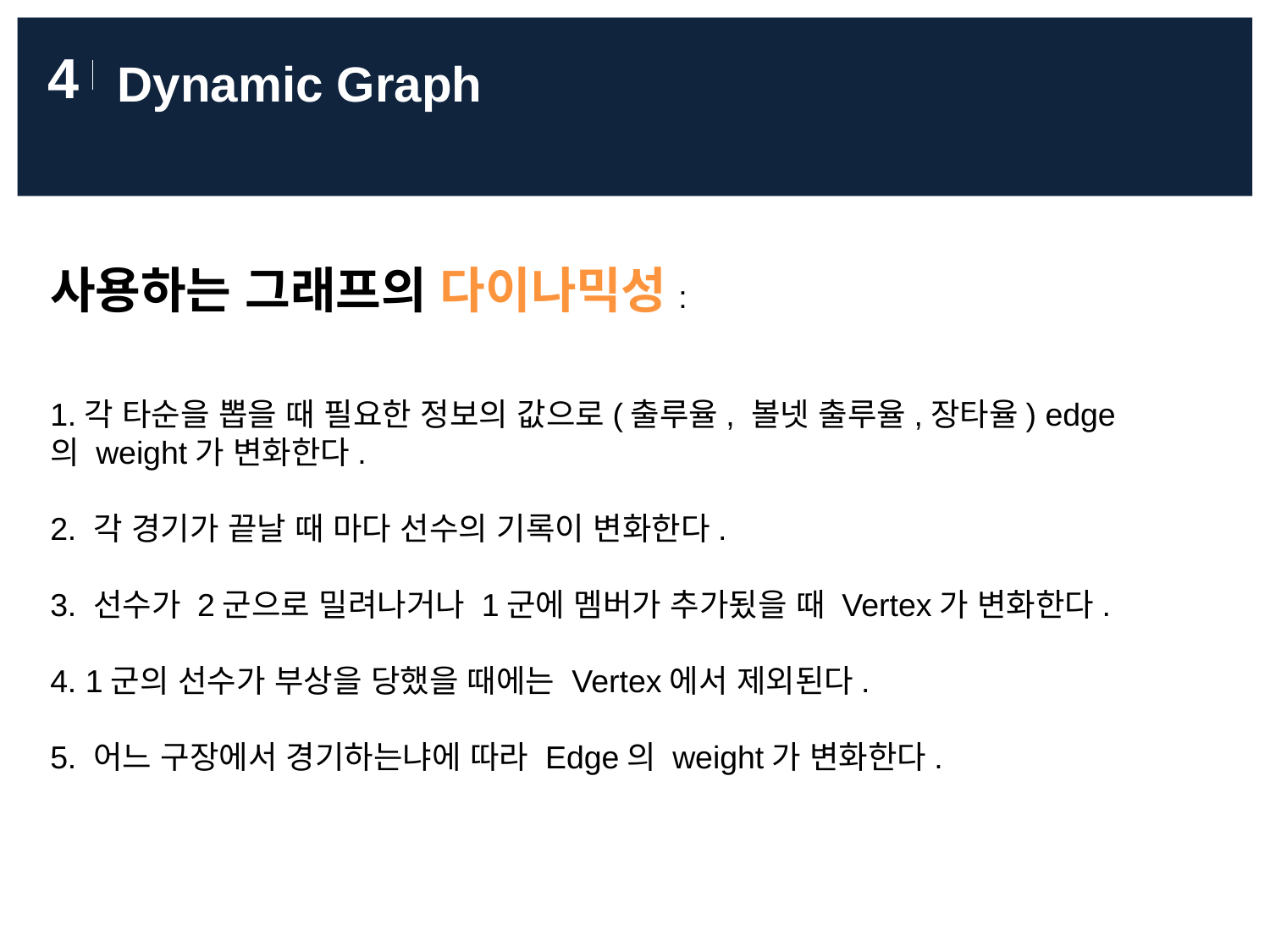

# 4

Dynamic Graph
사용하는 그래프의 다이나믹성:

1.각 타순을 뽑을 때 필요한 정보의 값으로(출루율, 볼넷 출루율,장타율) edge의 weight가 변화한다.

2. 각 경기가 끝날 때 마다 선수의 기록이 변화한다.

3. 선수가 2군으로 밀려나거나 1군에 멤버가 추가됬을 때 Vertex가 변화한다.

4. 1군의 선수가 부상을 당했을 때에는 Vertex에서 제외된다.

5. 어느 구장에서 경기하는냐에 따라 Edge의 weight가 변화한다.